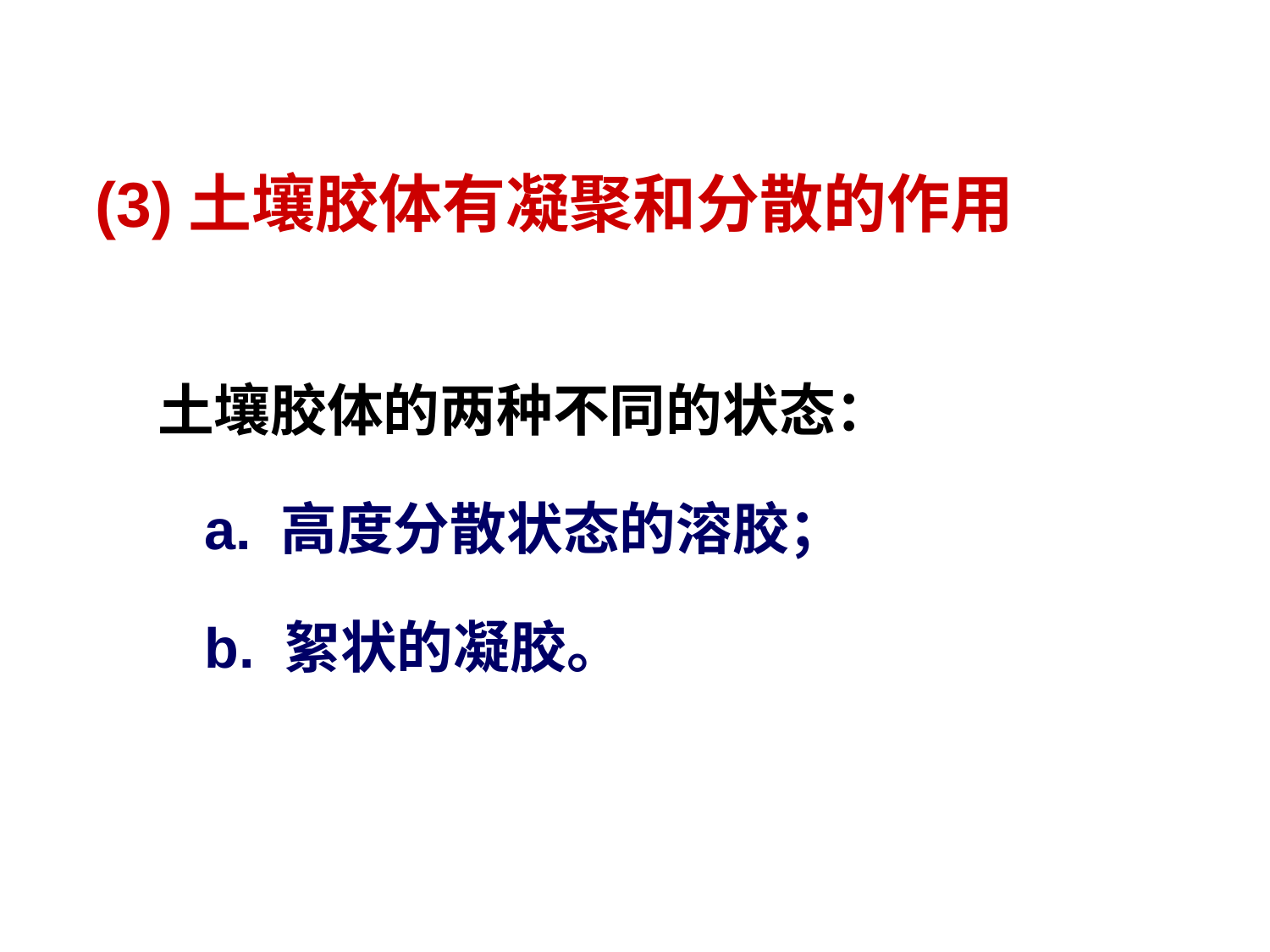

# (3)土壤胶体有凝聚和分散的作用
土壤胶体的两种不同的状态：
   a. 高度分散状态的溶胶；
   b. 絮状的凝胶。